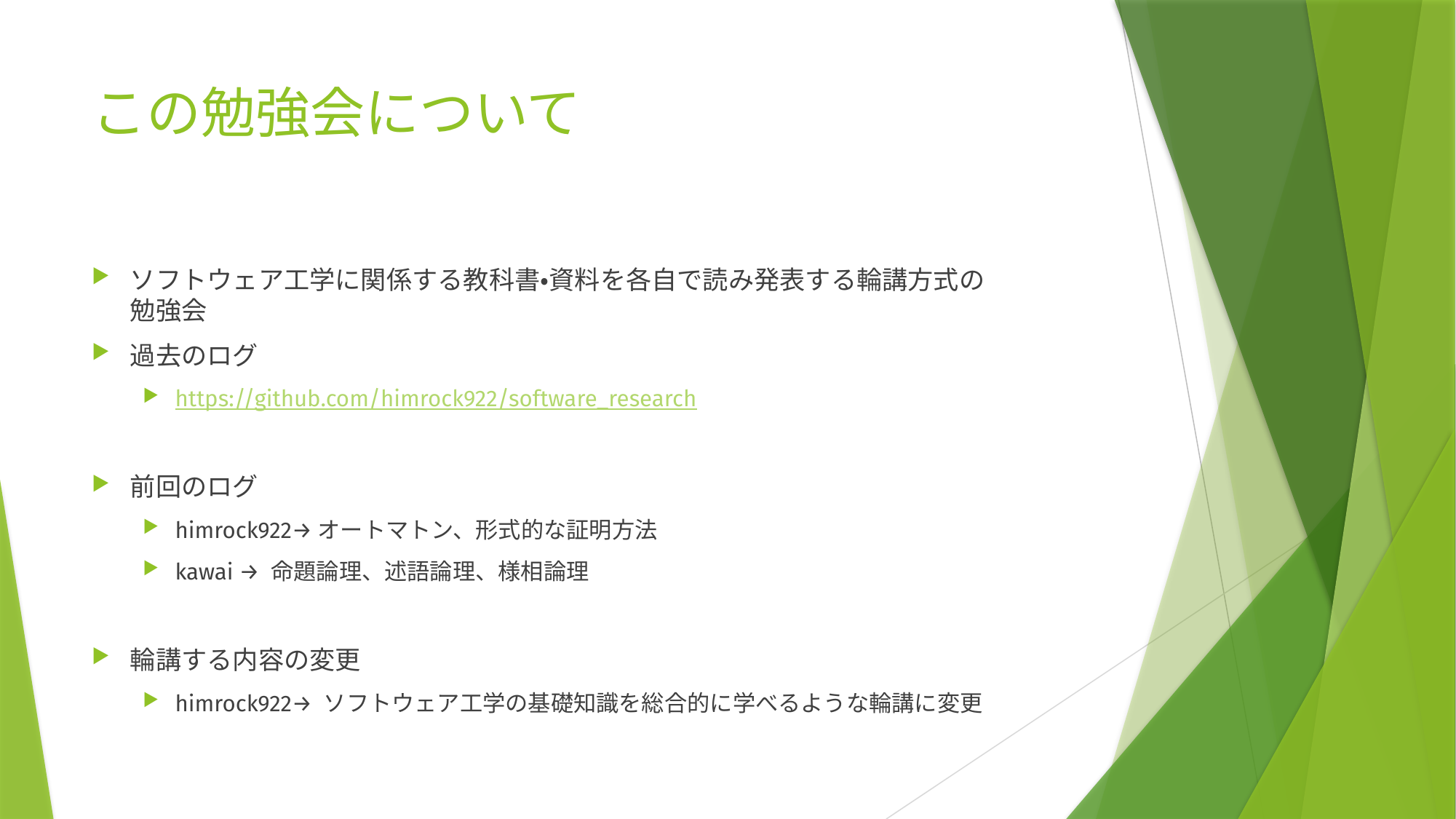

# この勉強会について
ソフトウェア工学に関係する教科書・資料を各自で読み発表する輪講方式の
勉強会
過去のログ
https://github.com/himrock922/software_research

前回のログ
himrock922→オートマトン、形式的な証明方法
kawai → 命題論理、述語論理、様相論理

輪講する内容の変更
himrock922→ ソフトウェア工学の基礎知識を総合的に学べるような輪講に変更